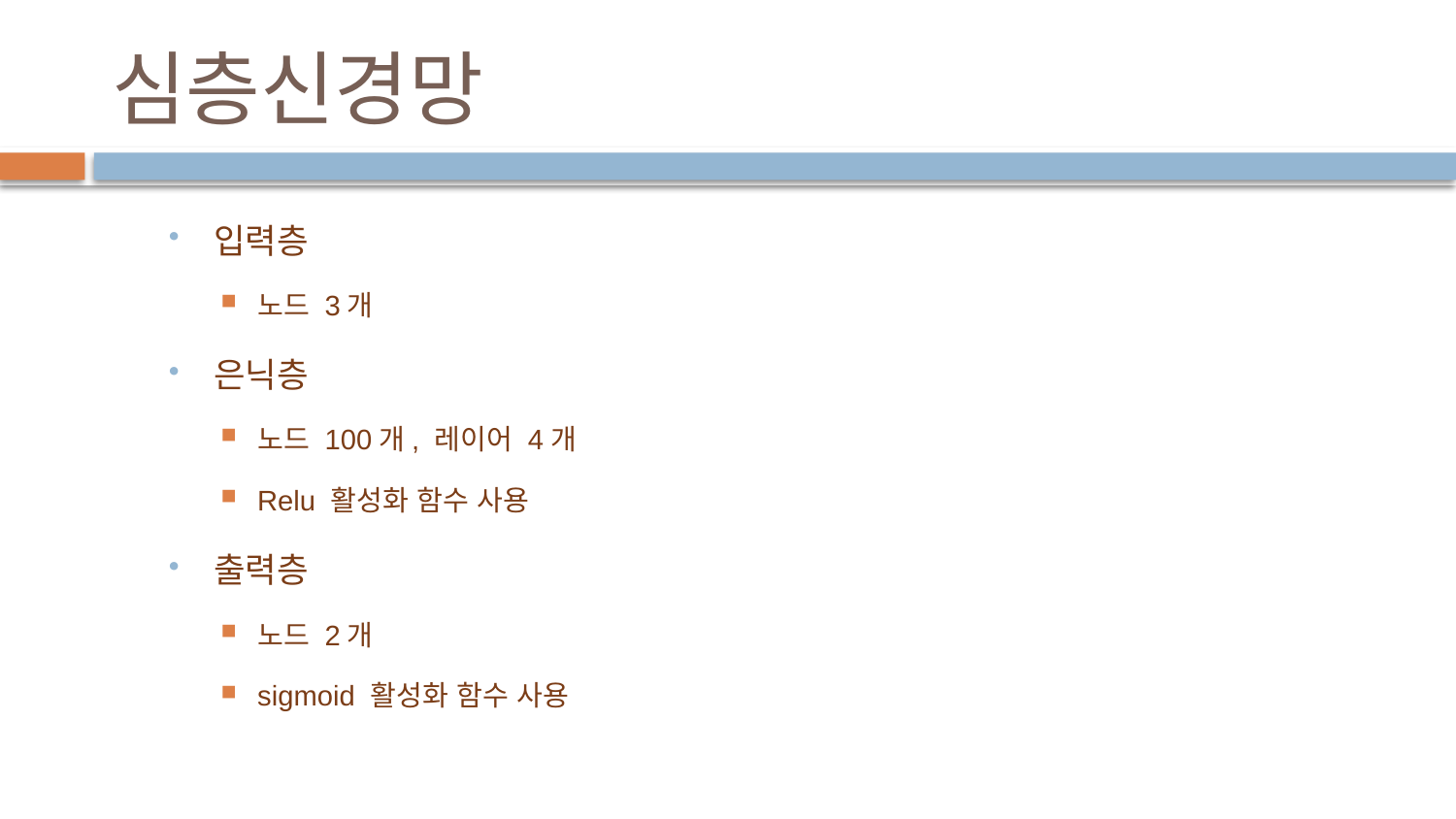

# 심층신경망
입력층
노드 3개
은닉층
노드 100개, 레이어 4개
Relu 활성화 함수 사용
출력층
노드 2개
sigmoid 활성화 함수 사용